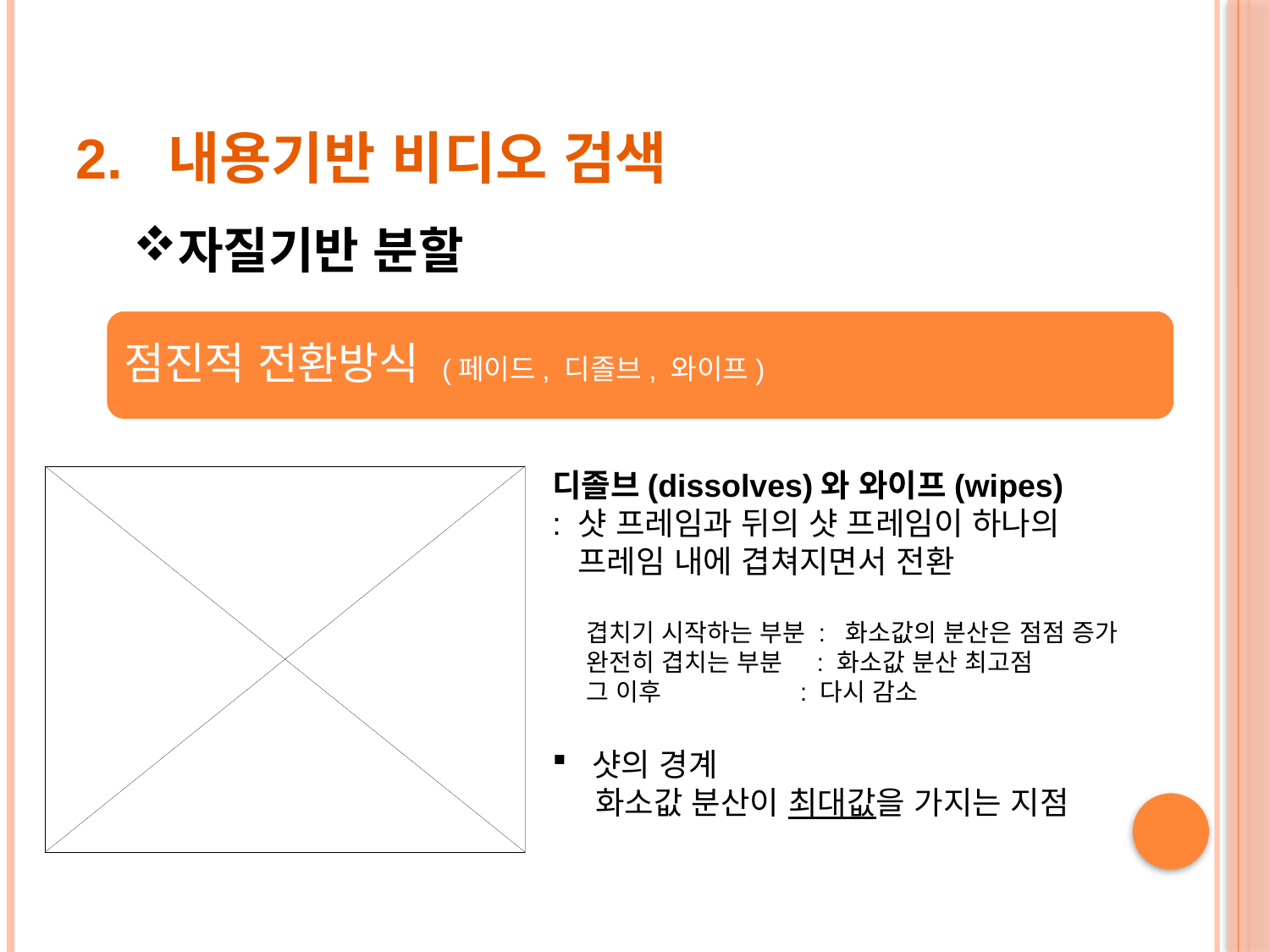

# 2.  내용기반 비디오 검색
자질기반 분할

점진적 전환방식 (페이드, 디졸브, 와이프)

디졸브(dissolves)와 와이프(wipes)
: 샷 프레임과 뒤의 샷 프레임이 하나의
  프레임 내에 겹쳐지면서 전환

    겹치기 시작하는 부분 :  화소값의 분산은 점점 증가
    완전히 겹치는 부분    : 화소값 분산 최고점
    그 이후                   : 다시 감소

샷의 경계
    화소값 분산이 최대값을 가지는 지점